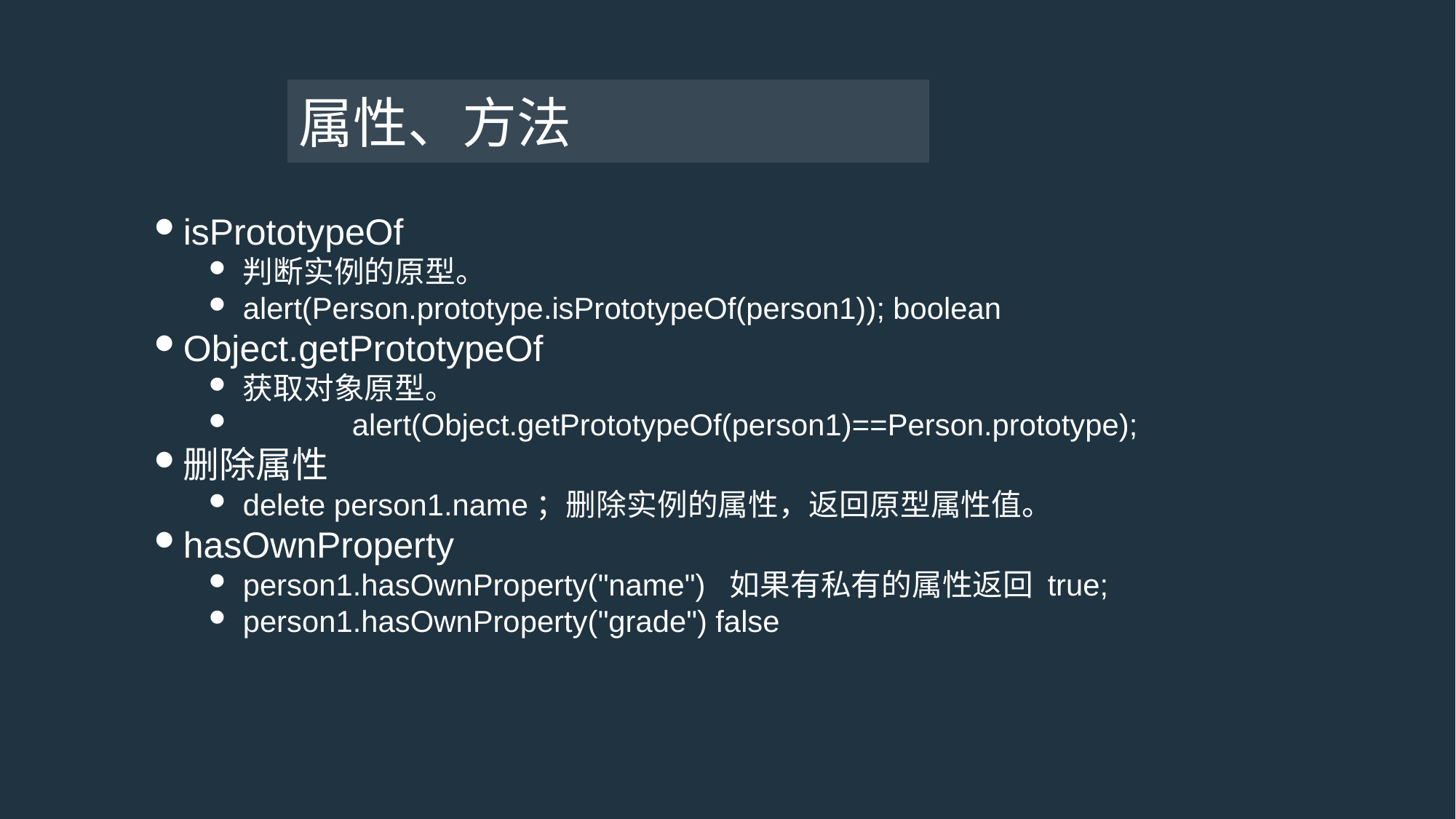

# 属性、方法
isPrototypeOf
判断实例的原型。
alert(Person.prototype.isPrototypeOf(person1)); boolean
Object.getPrototypeOf
获取对象原型。
	alert(Object.getPrototypeOf(person1)==Person.prototype);
删除属性
delete person1.name；删除实例的属性，返回原型属性值。
hasOwnProperty
person1.hasOwnProperty("name")  如果有私有的属性返回 true;
person1.hasOwnProperty("grade") false